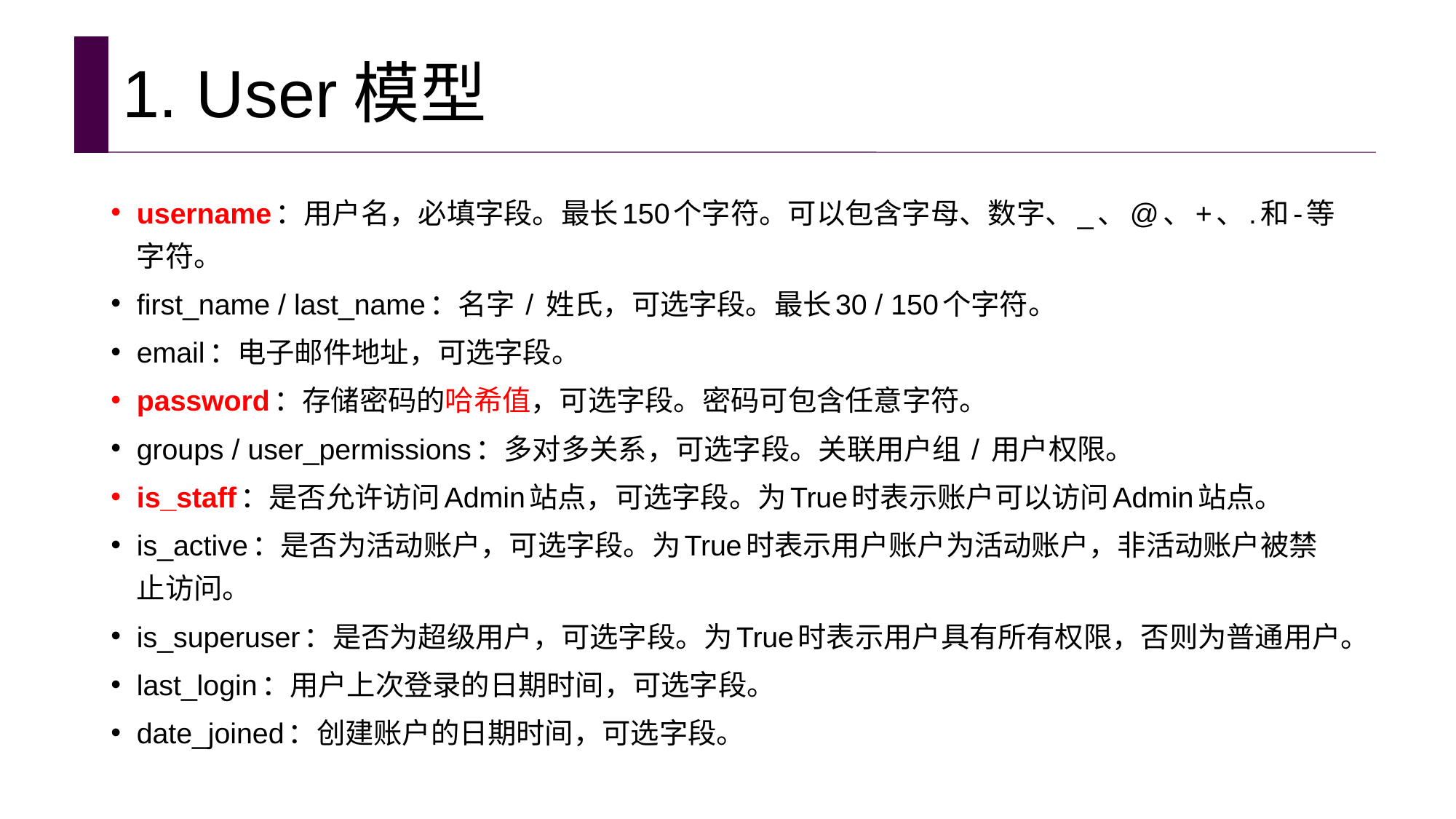

# 1. User模型
username：用户名，必填字段。最长150个字符。可以包含字母、数字、_、@、+、.和-等字符。
first_name / last_name：名字 / 姓氏，可选字段。最长30 / 150个字符。
email：电子邮件地址，可选字段。
password：存储密码的哈希值，可选字段。密码可包含任意字符。
groups / user_permissions：多对多关系，可选字段。关联用户组 / 用户权限。
is_staff：是否允许访问Admin站点，可选字段。为True时表示账户可以访问Admin站点。
is_active：是否为活动账户，可选字段。为True时表示用户账户为活动账户，非活动账户被禁止访问。
is_superuser：是否为超级用户，可选字段。为True时表示用户具有所有权限，否则为普通用户。
last_login：用户上次登录的日期时间，可选字段。
date_joined：创建账户的日期时间，可选字段。